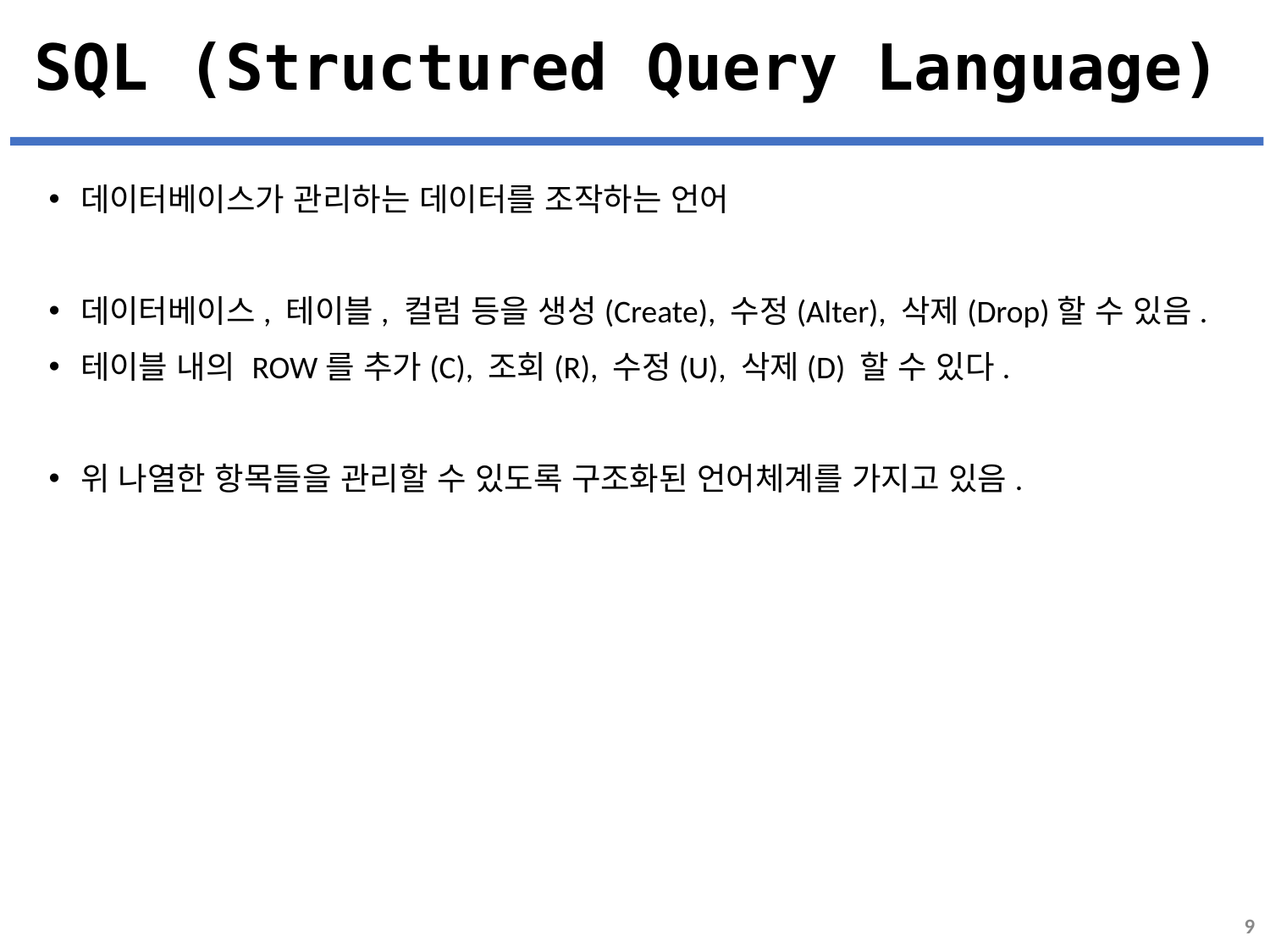

# SQL (Structured Query Language)
데이터베이스가 관리하는 데이터를 조작하는 언어

데이터베이스, 테이블, 컬럼 등을 생성(Create), 수정(Alter), 삭제(Drop)할 수 있음.
테이블 내의 ROW를 추가(C), 조회(R), 수정(U), 삭제(D) 할 수 있다.

위 나열한 항목들을 관리할 수 있도록 구조화된 언어체계를 가지고 있음.
9